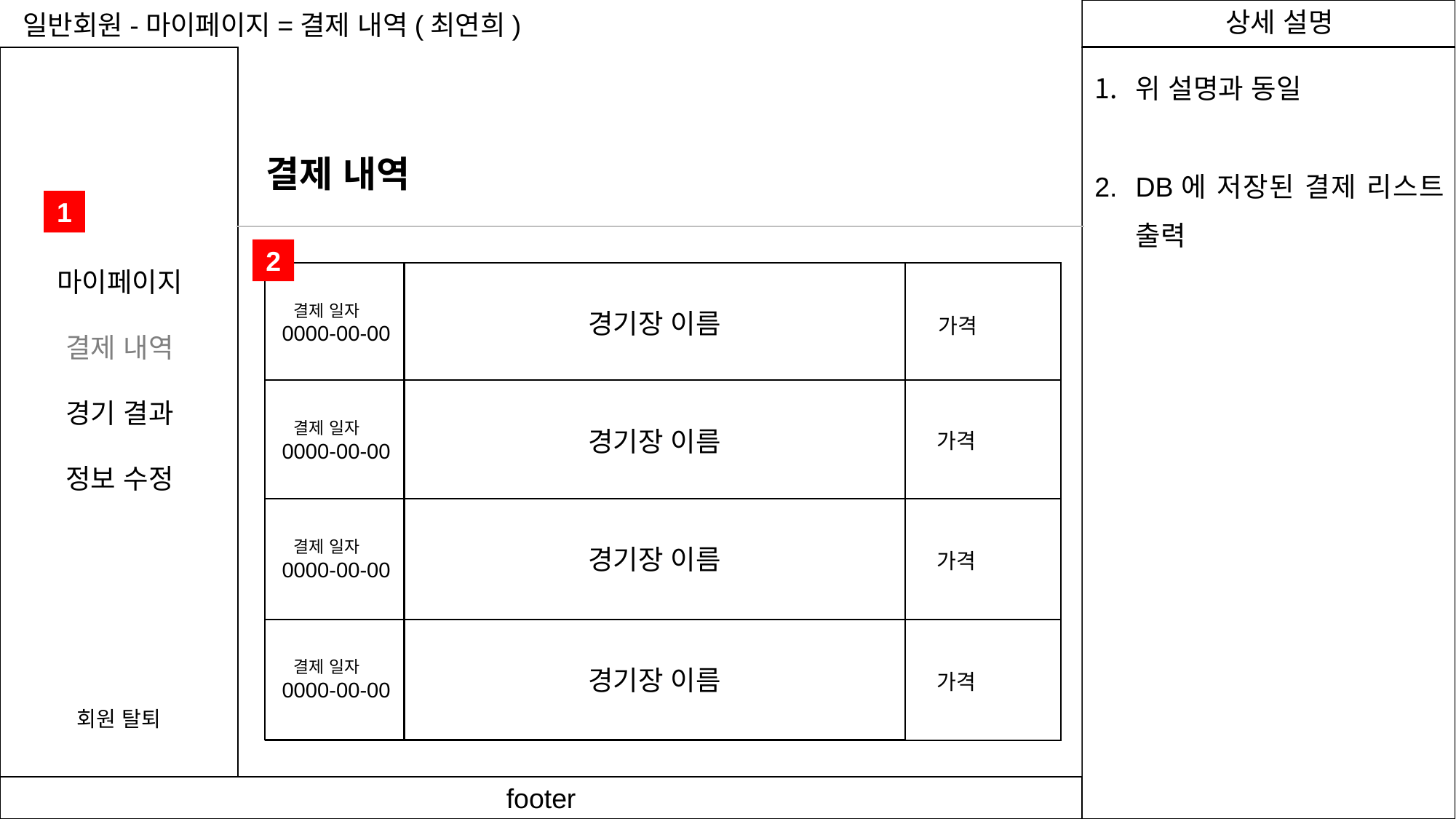

일반회원-마이페이지=결제 내역(최연희)
위 설명과 동일

DB에 저장된 결제 리스트 출력

결제 내역
1

마이페이지

결제 내역

경기 결과

정보 수정

2

경기장 이름
결제 일자
0000-00-00
가격

경기장 이름
결제 일자
0000-00-00
가격

경기장 이름
결제 일자
0000-00-00
가격

경기장 이름
결제 일자
0000-00-00
가격
회원 탈퇴
footer